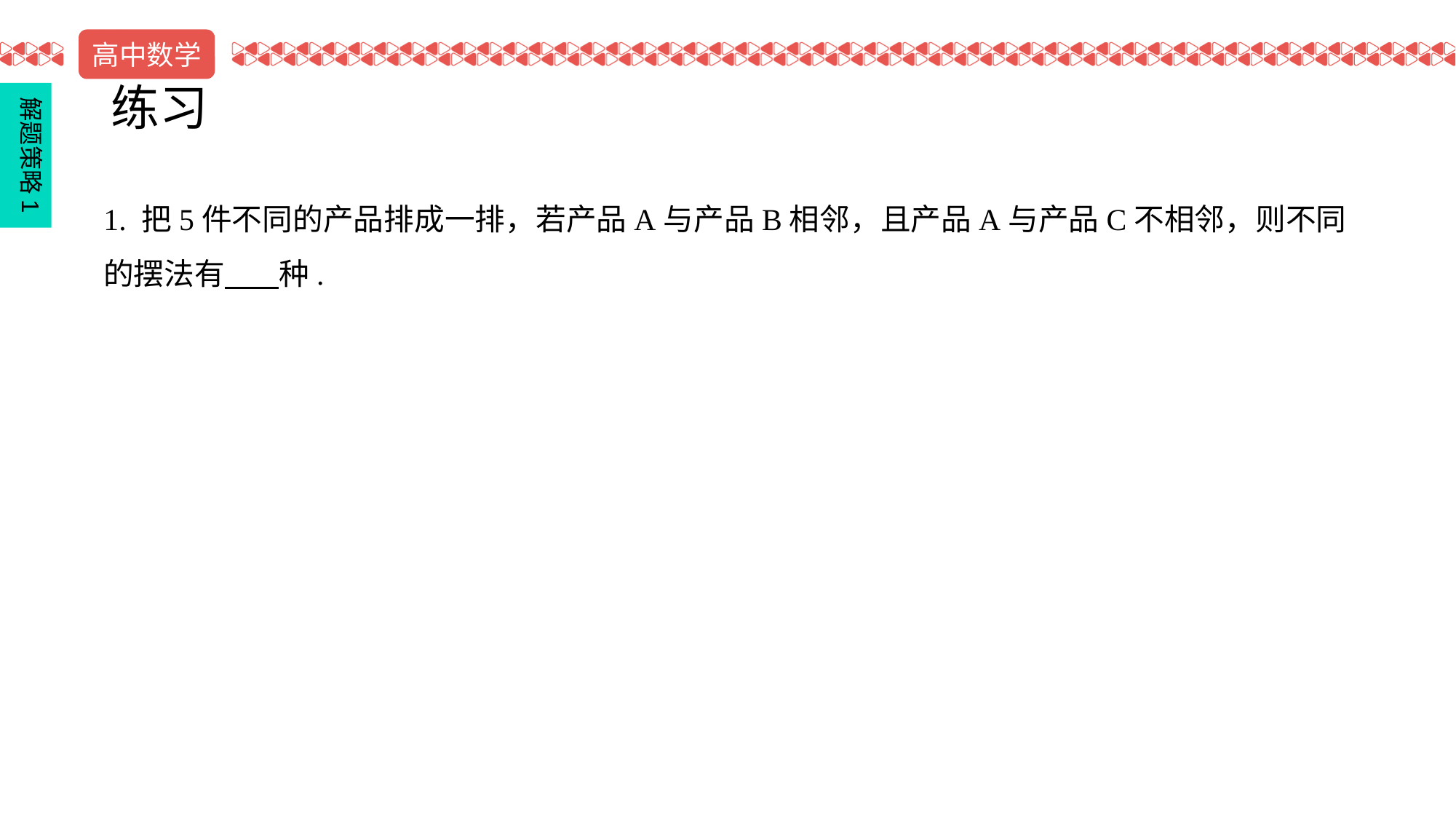

# 练习
解题策略1
1. 把5件不同的产品排成一排，若产品A与产品B相邻，且产品A与产品C不相邻，则不同的摆法有        种.